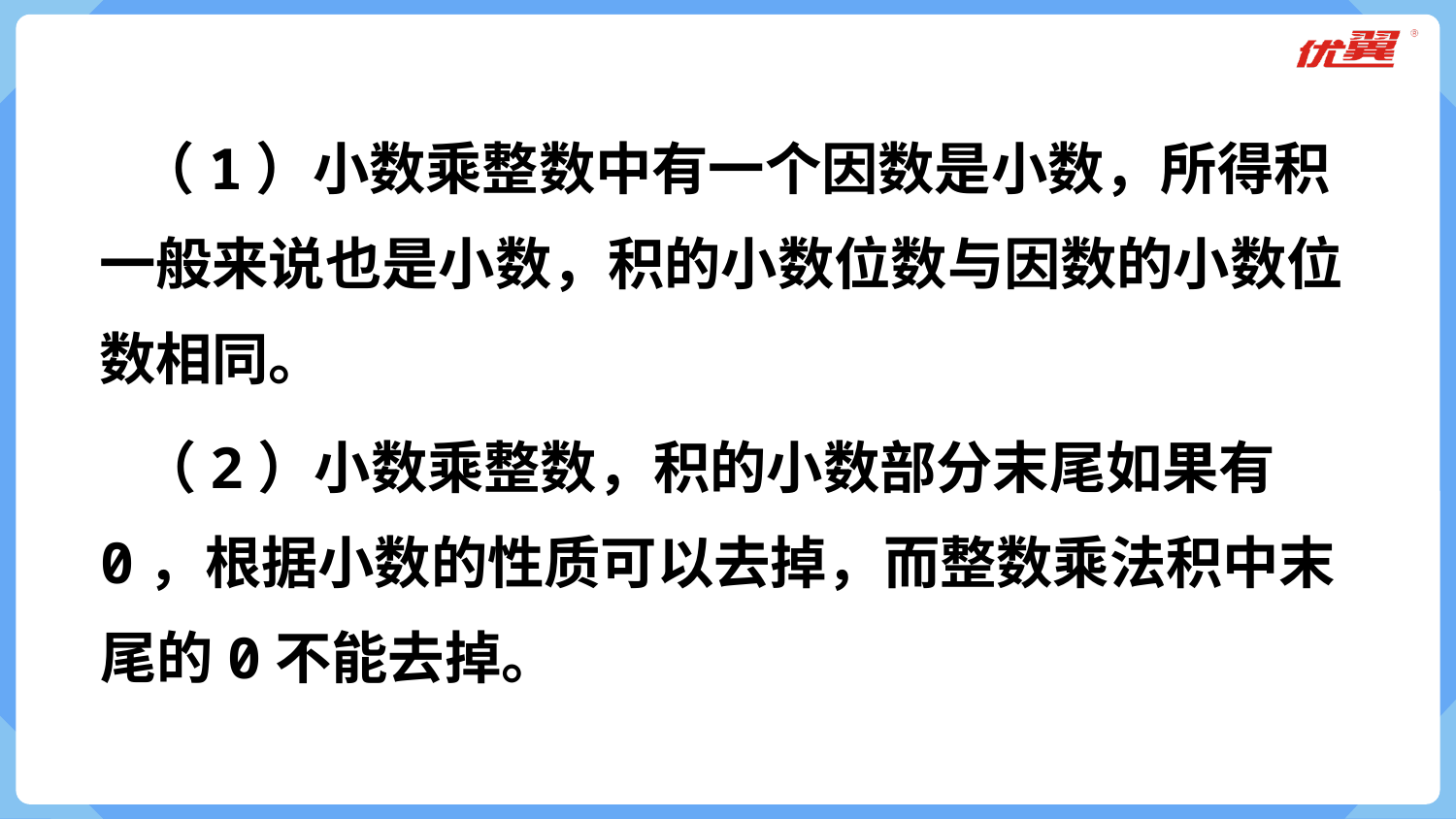

（1）小数乘整数中有一个因数是小数，所得积一般来说也是小数，积的小数位数与因数的小数位数相同。
  （2）小数乘整数，积的小数部分末尾如果有0，根据小数的性质可以去掉，而整数乘法积中末尾的0不能去掉。